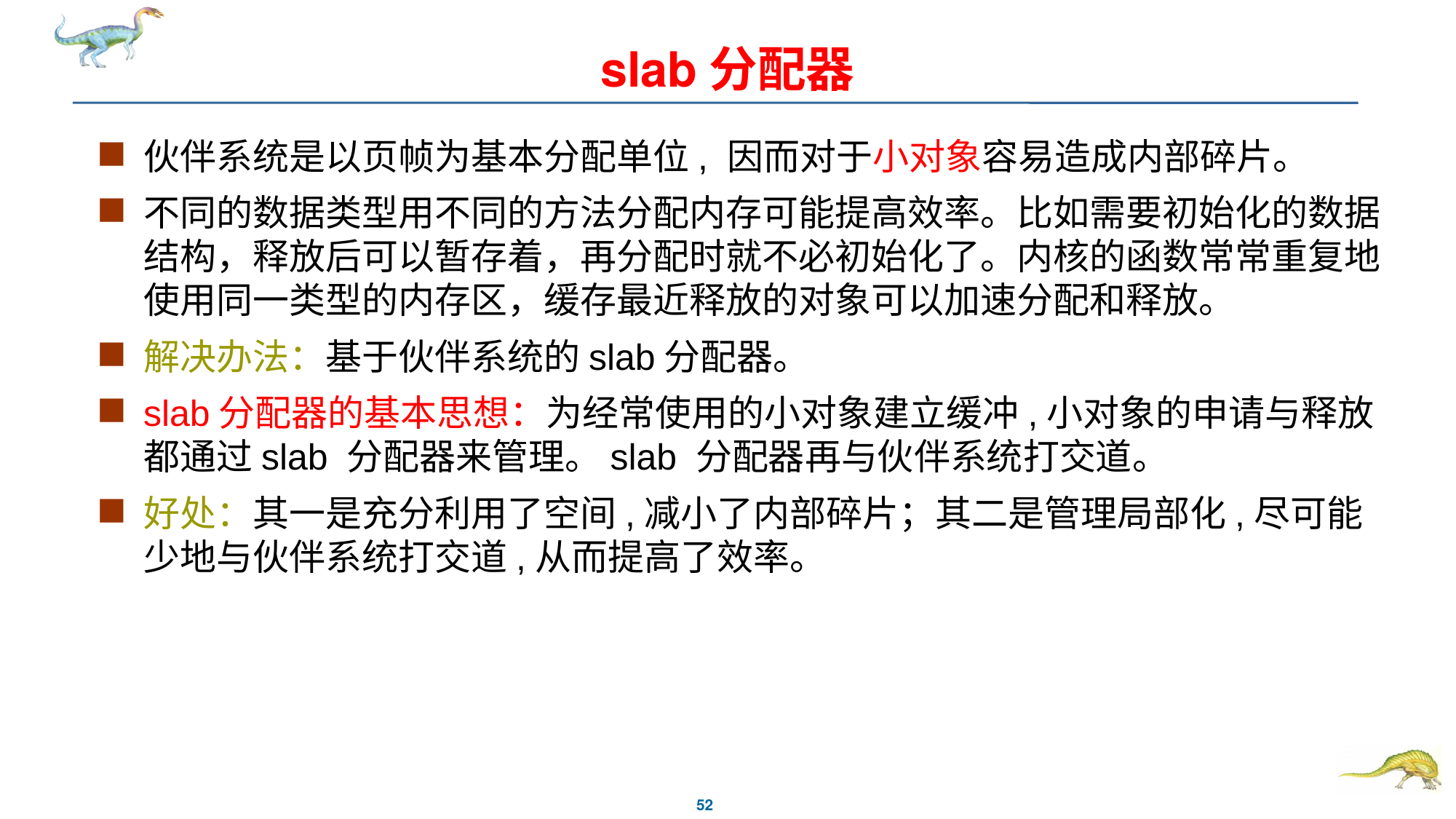

# slab分配器
伙伴系统是以页帧为基本分配单位, 因而对于小对象容易造成内部碎片。
不同的数据类型用不同的方法分配内存可能提高效率。比如需要初始化的数据结构，释放后可以暂存着，再分配时就不必初始化了。内核的函数常常重复地使用同一类型的内存区，缓存最近释放的对象可以加速分配和释放。
解决办法：基于伙伴系统的slab分配器。
slab分配器的基本思想：为经常使用的小对象建立缓冲,小对象的申请与释放都通过slab 分配器来管理。slab 分配器再与伙伴系统打交道。
好处：其一是充分利用了空间,减小了内部碎片；其二是管理局部化,尽可能少地与伙伴系统打交道,从而提高了效率。